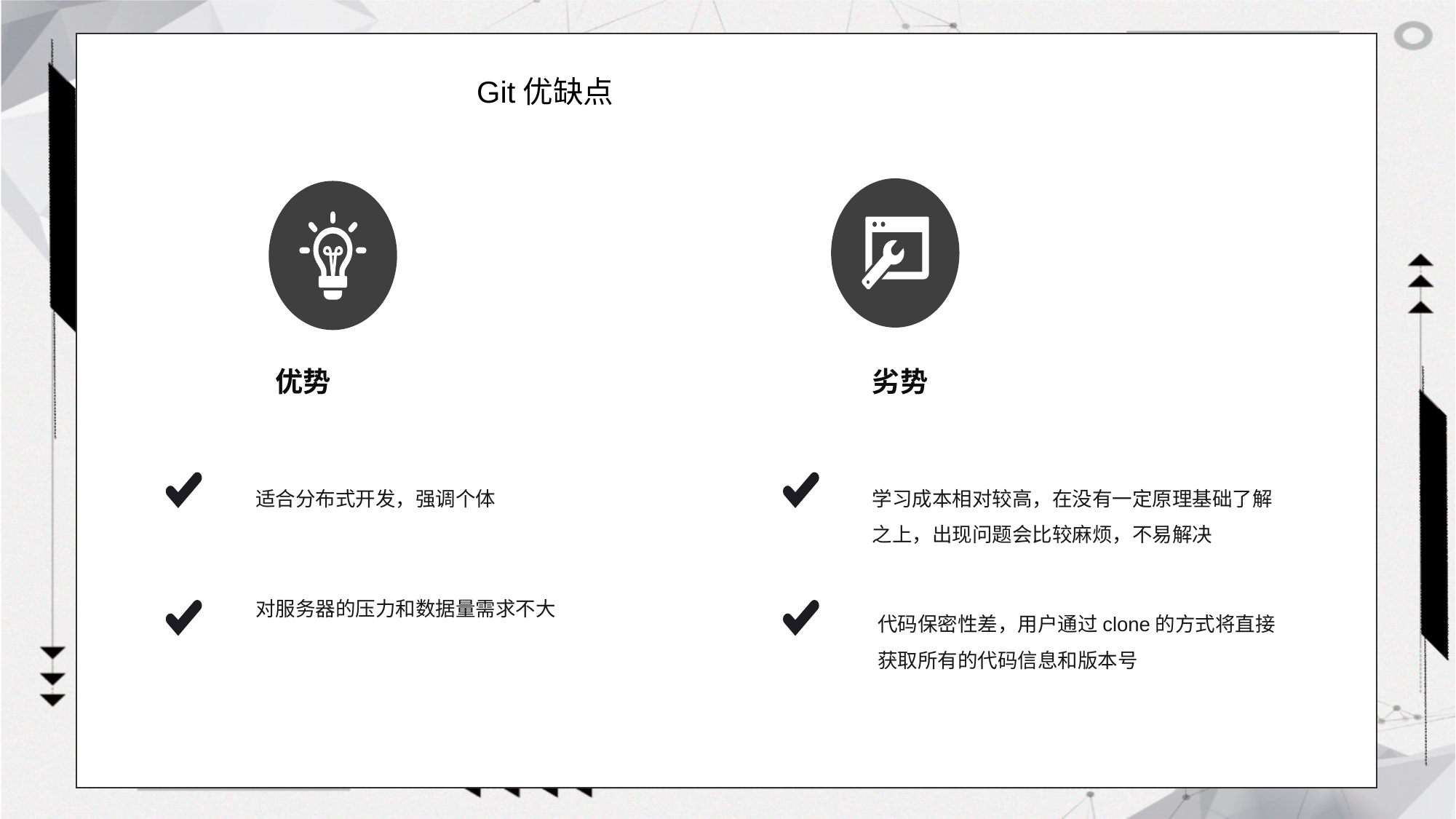

# Git优缺点

优势

劣势
适合分布式开发，强调个体
学习成本相对较高，在没有一定原理基础了解之上，出现问题会比较麻烦，不易解决
对服务器的压力和数据量需求不大
代码保密性差，用户通过clone的方式将直接获取所有的代码信息和版本号